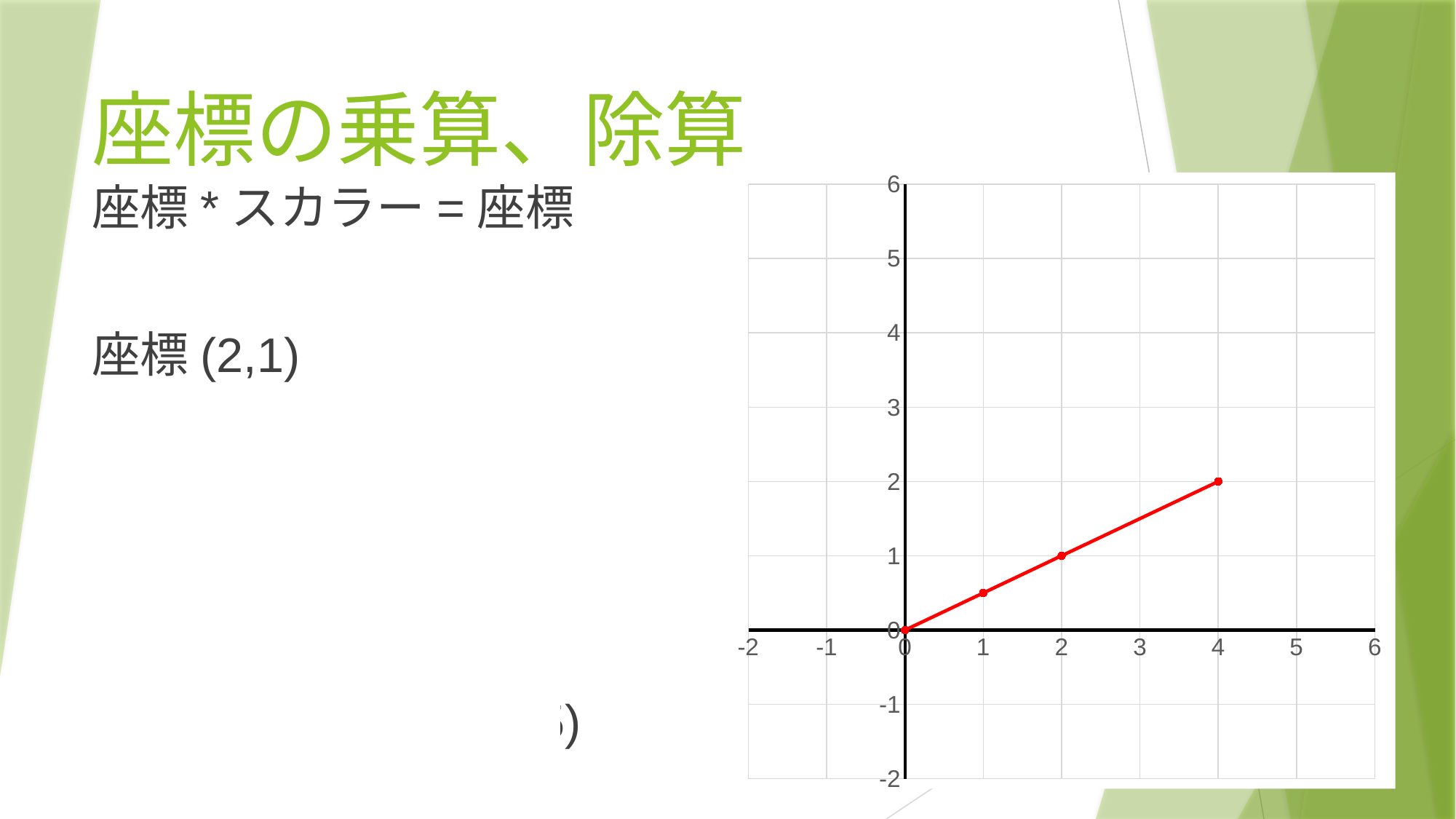

# 座標の乗算、除算
座標*スカラー=座標

座標(2,1)

2を掛けると…
(2*2,1*2)　＝　(4,2)
2で割ると…
(2/2,1/2)　＝　(1,0.5)

### Chart

| Category | Yの値 |
|---|---|